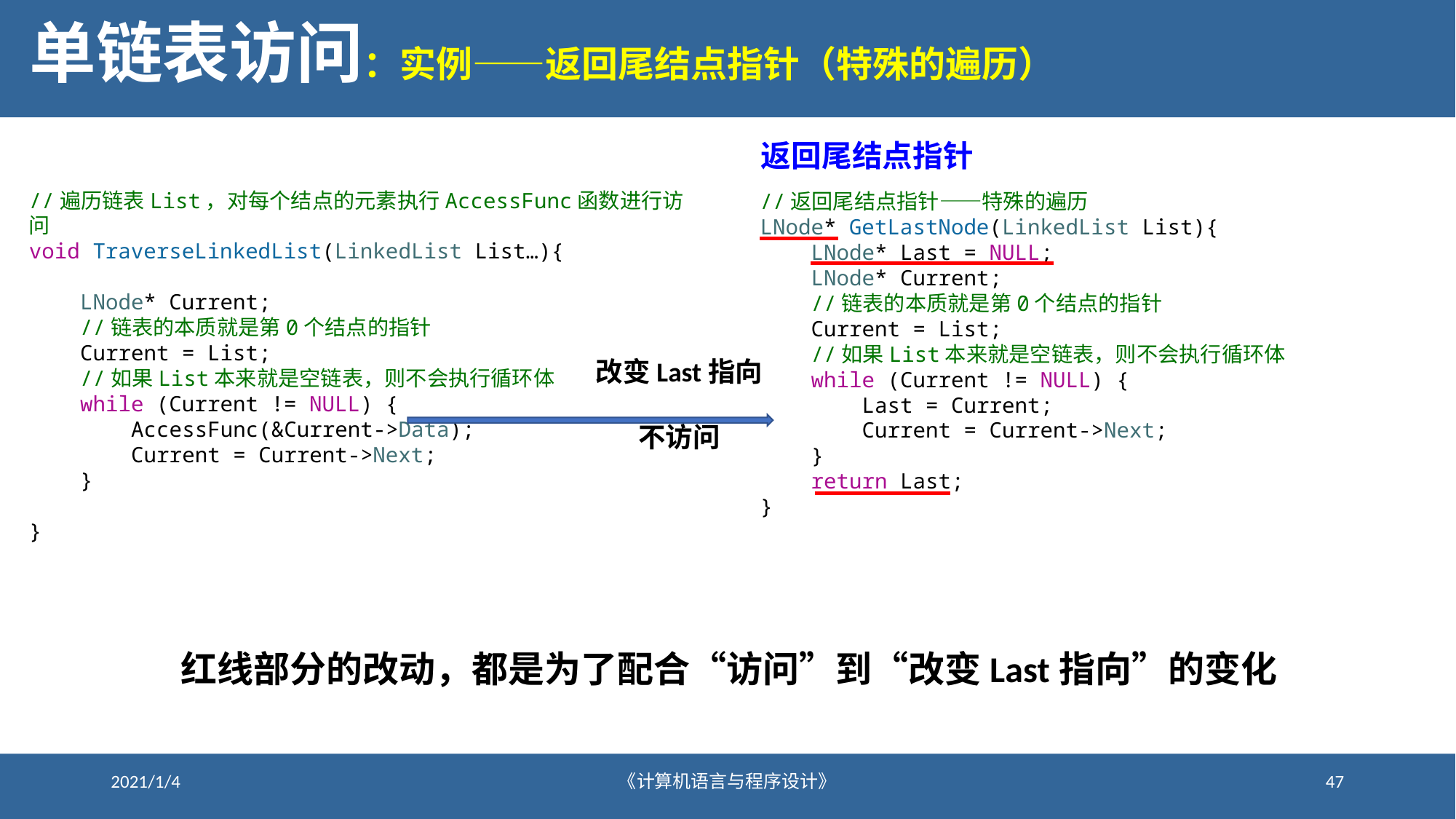

# 单链表访问：实例——返回尾结点指针（特殊的遍历）
返回尾结点指针
//遍历链表List，对每个结点的元素执行AccessFunc函数进行访问
void TraverseLinkedList(LinkedList List…){

    LNode* Current;
    //链表的本质就是第0个结点的指针
    Current = List;
    //如果List本来就是空链表，则不会执行循环体
    while (Current != NULL) {
        AccessFunc(&Current->Data);
        Current = Current->Next;
    }

}
//返回尾结点指针——特殊的遍历
LNode* GetLastNode(LinkedList List){
    LNode* Last = NULL;
    LNode* Current;
    //链表的本质就是第0个结点的指针
    Current = List;
    //如果List本来就是空链表，则不会执行循环体
    while (Current != NULL) {
        Last = Current;
        Current = Current->Next;
    }
    return Last;
}
改变Last指向

不访问

红线部分的改动，都是为了配合“访问”到“改变Last指向”的变化
2021/1/4
《计算机语言与程序设计》
47